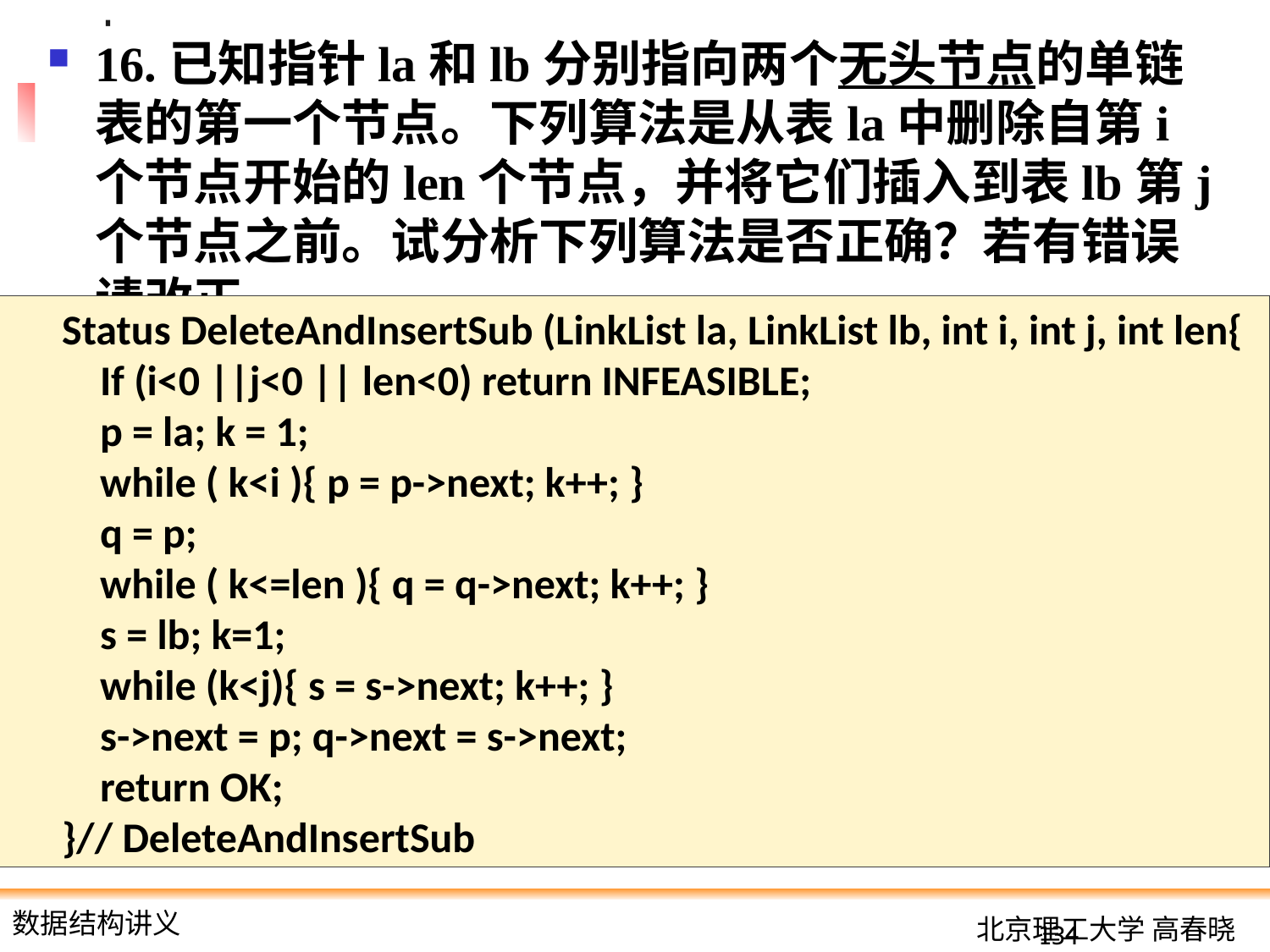

16.已知指针la和lb分别指向两个无头节点的单链表的第一个节点。下列算法是从表la中删除自第i个节点开始的len个节点，并将它们插入到表lb第j个节点之前。试分析下列算法是否正确？若有错误请改正

Status DeleteAndInsertSub (LinkList la, LinkList lb, int i, int j, int len{
    If (i<0 ||j<0 || len<0) return INFEASIBLE;
    p = la; k = 1;
    while ( k<i ){ p = p->next; k++; }
    q = p;
    while ( k<=len ){ q = q->next; k++; }
    s = lb; k=1;
    while (k<j){ s = s->next; k++; }
    s->next = p; q->next = s->next;
    return OK;
}// DeleteAndInsertSub
134